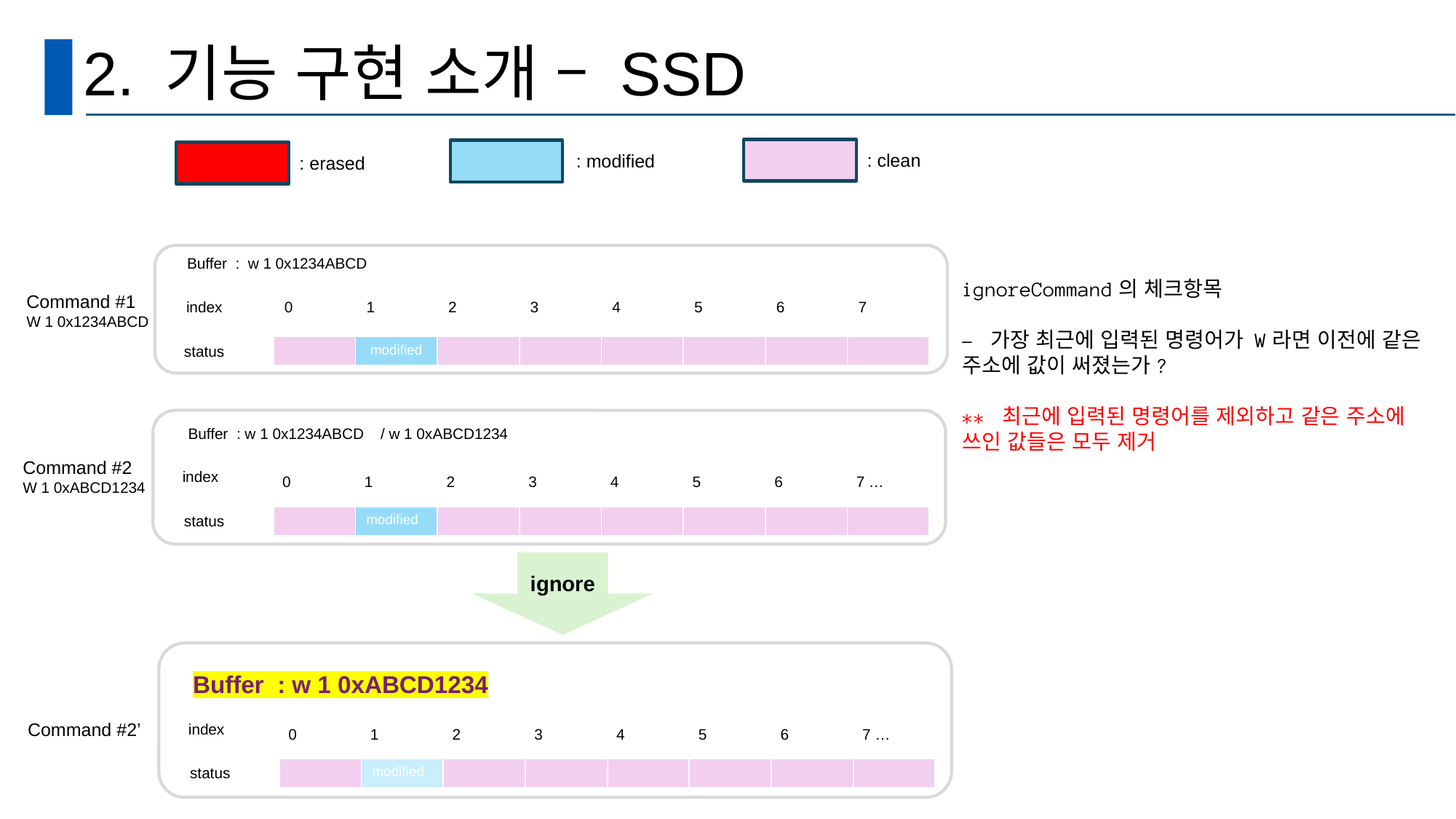

# 2. 기능 구현 소개 – SSD

: clean
: modified
: erased

Buffer  :  w 1 0x1234ABCD
ignoreCommand의 체크항목

- 가장 최근에 입력된 명령어가 W라면 이전에 같은 주소에 값이 써졌는가?
** 최근에 입력된 명령어를 제외하고 같은 주소에 쓰인 값들은 모두 제거
Command #1
W 1 0x1234ABCD
index
| 0 | 1 | 2 | 3 | 4 | 5 | 6 | 7 |
| --- | --- | --- | --- | --- | --- | --- | --- |
status
|  | modified |  |  |  |  |  |  |
| --- | --- | --- | --- | --- | --- | --- | --- |

Buffer  : w 1 0x1234ABCD    / w 1 0xABCD1234
Command #2
W 1 0xABCD1234
index
| 0 | 1 | 2 | 3 | 4 | 5 | 6 | 7 … |
| --- | --- | --- | --- | --- | --- | --- | --- |
status
|  | modified |  |  |  |  |  |  |
| --- | --- | --- | --- | --- | --- | --- | --- |
ignore

Buffer  : w 1 0xABCD1234
Command #2’
index
| 0 | 1 | 2 | 3 | 4 | 5 | 6 | 7 … |
| --- | --- | --- | --- | --- | --- | --- | --- |
status
|  | modified |  |  |  |  |  |  |
| --- | --- | --- | --- | --- | --- | --- | --- |